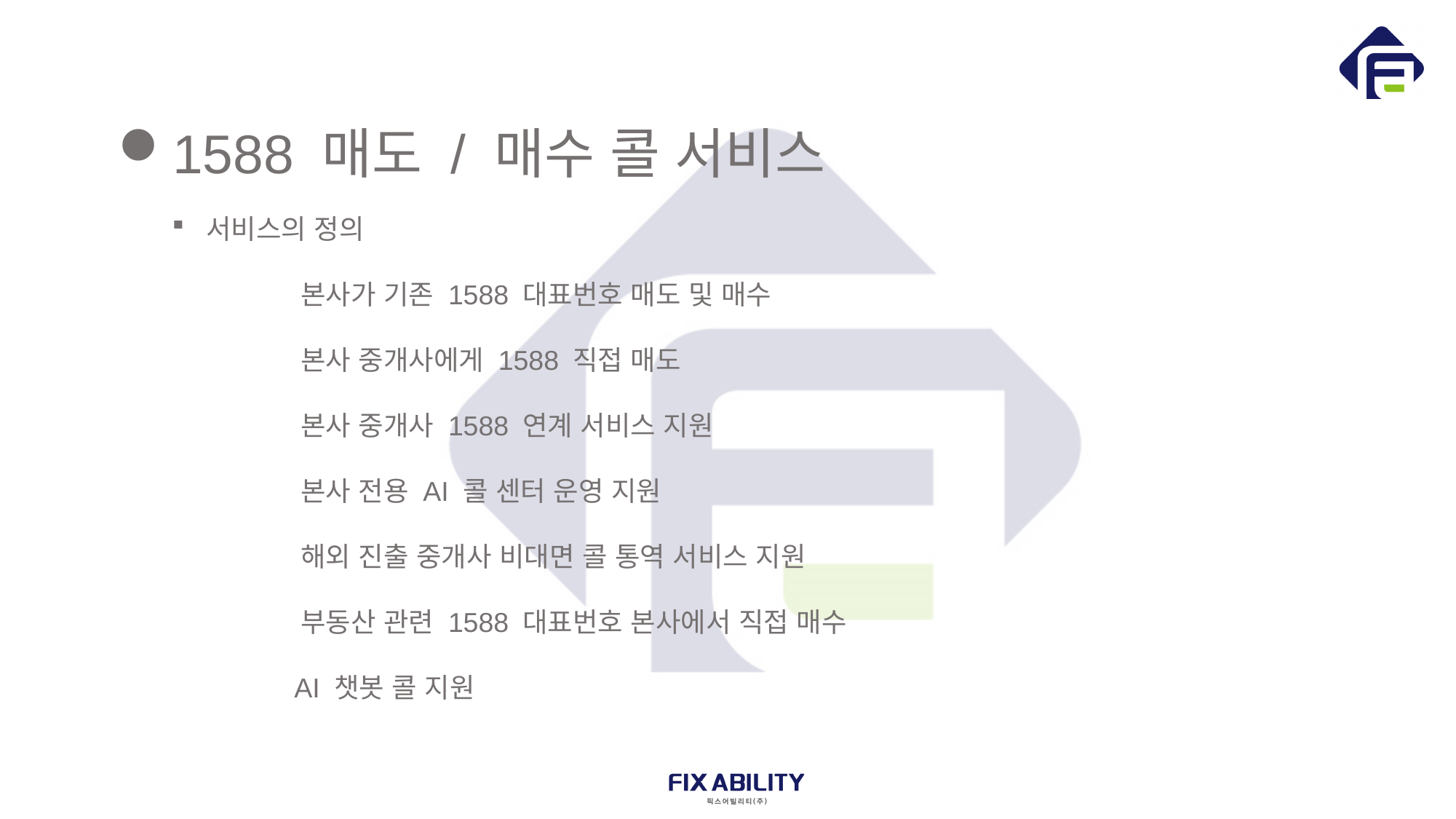

1588 매도 / 매수 콜 서비스
서비스의 정의

                본사가 기존 1588 대표번호 매도 및 매수

                본사 중개사에게 1588 직접 매도

                본사 중개사 1588 연계 서비스 지원

                본사 전용 AI 콜 센터 운영 지원

                해외 진출 중개사 비대면 콜 통역 서비스 지원

                부동산 관련 1588 대표번호 본사에서 직접 매수

                AI 챗봇 콜 지원